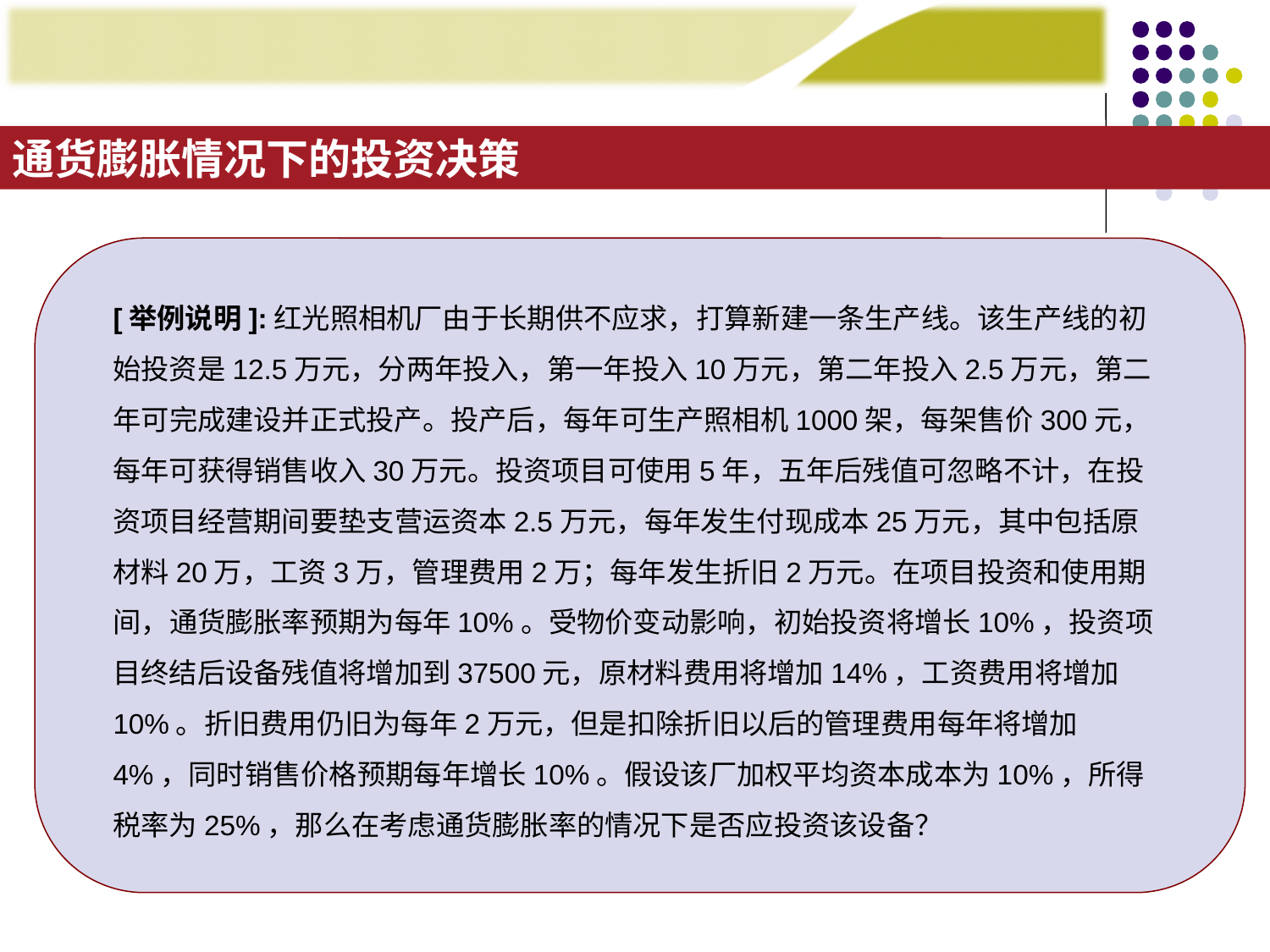

通货膨胀情况下的投资决策

[举例说明]:红光照相机厂由于长期供不应求，打算新建一条生产线。该生产线的初始投资是12.5万元，分两年投入，第一年投入10万元，第二年投入2.5万元，第二年可完成建设并正式投产。投产后，每年可生产照相机1000架，每架售价300元，每年可获得销售收入30万元。投资项目可使用5年，五年后残值可忽略不计，在投资项目经营期间要垫支营运资本2.5万元，每年发生付现成本25万元，其中包括原材料20万，工资3万，管理费用2万；每年发生折旧2万元。在项目投资和使用期间，通货膨胀率预期为每年10%。受物价变动影响，初始投资将增长10%，投资项目终结后设备残值将增加到37500元，原材料费用将增加14%，工资费用将增加10%。折旧费用仍旧为每年2万元，但是扣除折旧以后的管理费用每年将增加4%，同时销售价格预期每年增长10%。假设该厂加权平均资本成本为10%，所得税率为25%，那么在考虑通货膨胀率的情况下是否应投资该设备？